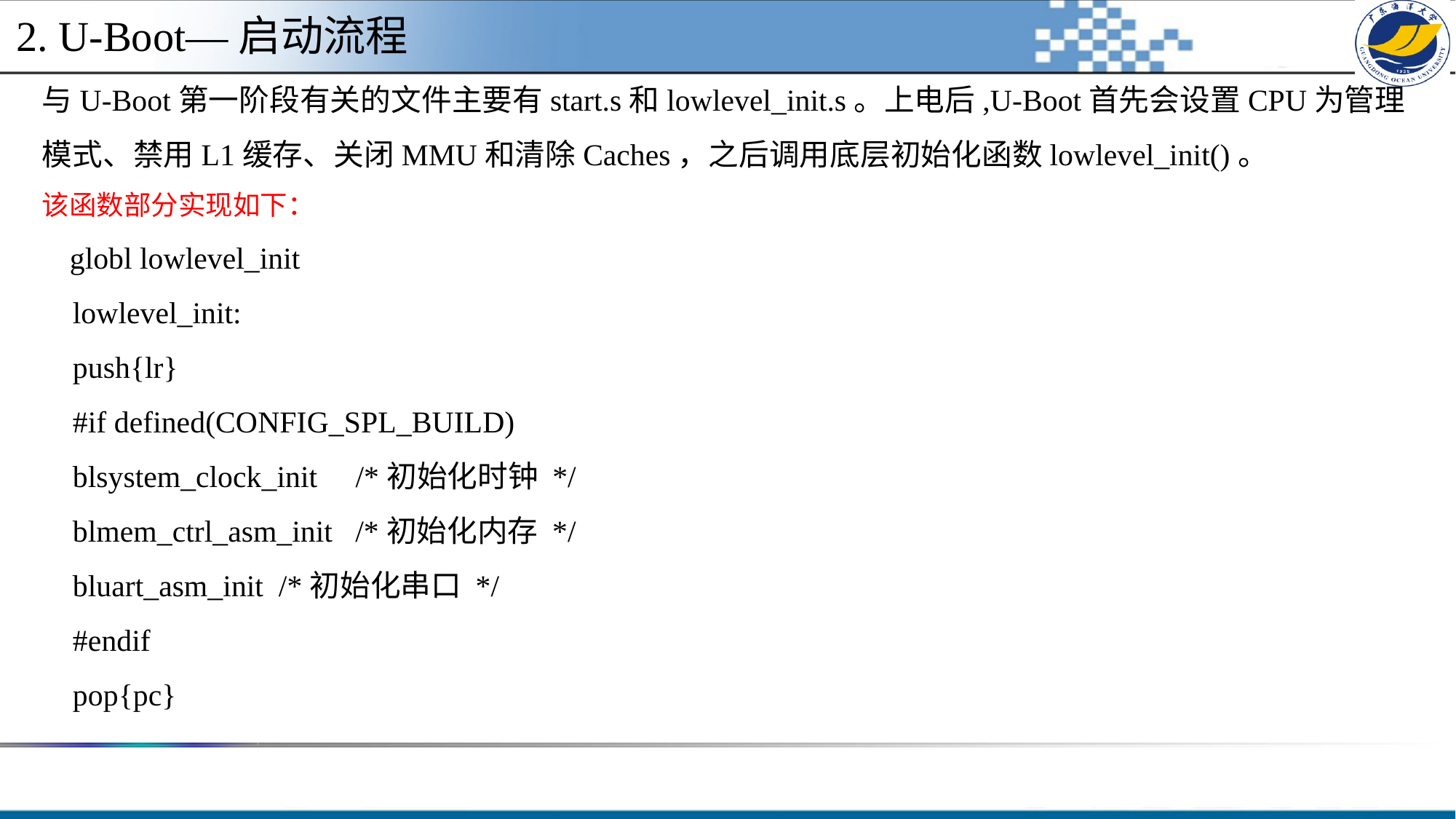

2. U-Boot—启动流程
与U-Boot第一阶段有关的文件主要有start.s和lowlevel_init.s。上电后,U-Boot首先会设置CPU为管理模式、禁用L1缓存、关闭MMU和清除Caches，之后调用底层初始化函数lowlevel_init()。
该函数部分实现如下：
    globl lowlevel_init
    lowlevel_init:
    push{lr}
    #if defined(CONFIG_SPL_BUILD)
    blsystem_clock_init     /*初始化时钟 */
    blmem_ctrl_asm_init   /*初始化内存 */
    bluart_asm_init  /*初始化串口 */
    #endif
    pop{pc}